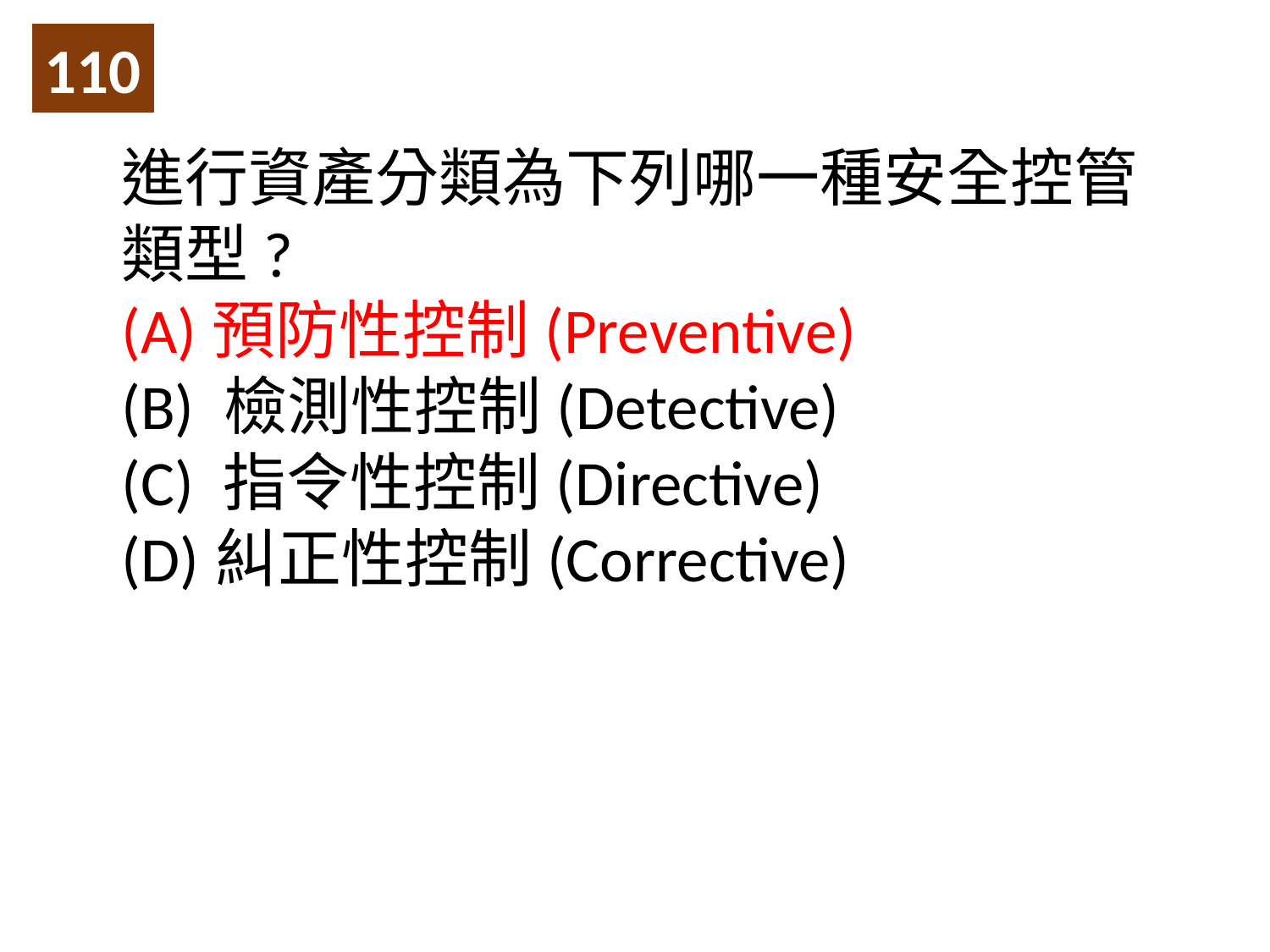

110
進行資產分類為下列哪一種安全控管類型?
(A)預防性控制(Preventive)
(B) 檢測性控制(Detective)
(C) 指令性控制(Directive)
(D)糾正性控制(Corrective)